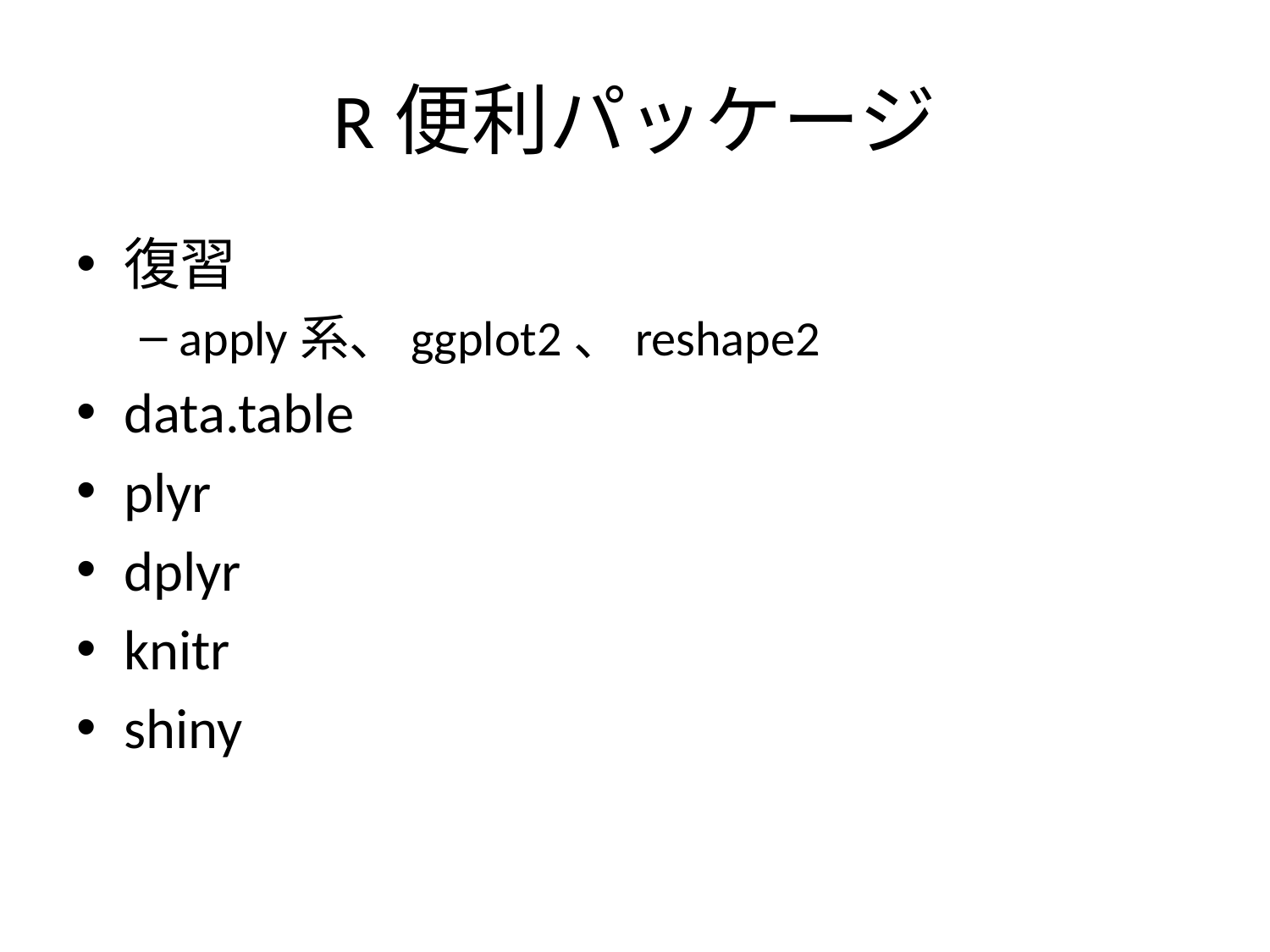

# R便利パッケージ
復習
apply系、ggplot2、reshape2
data.table
plyr
dplyr
knitr
shiny